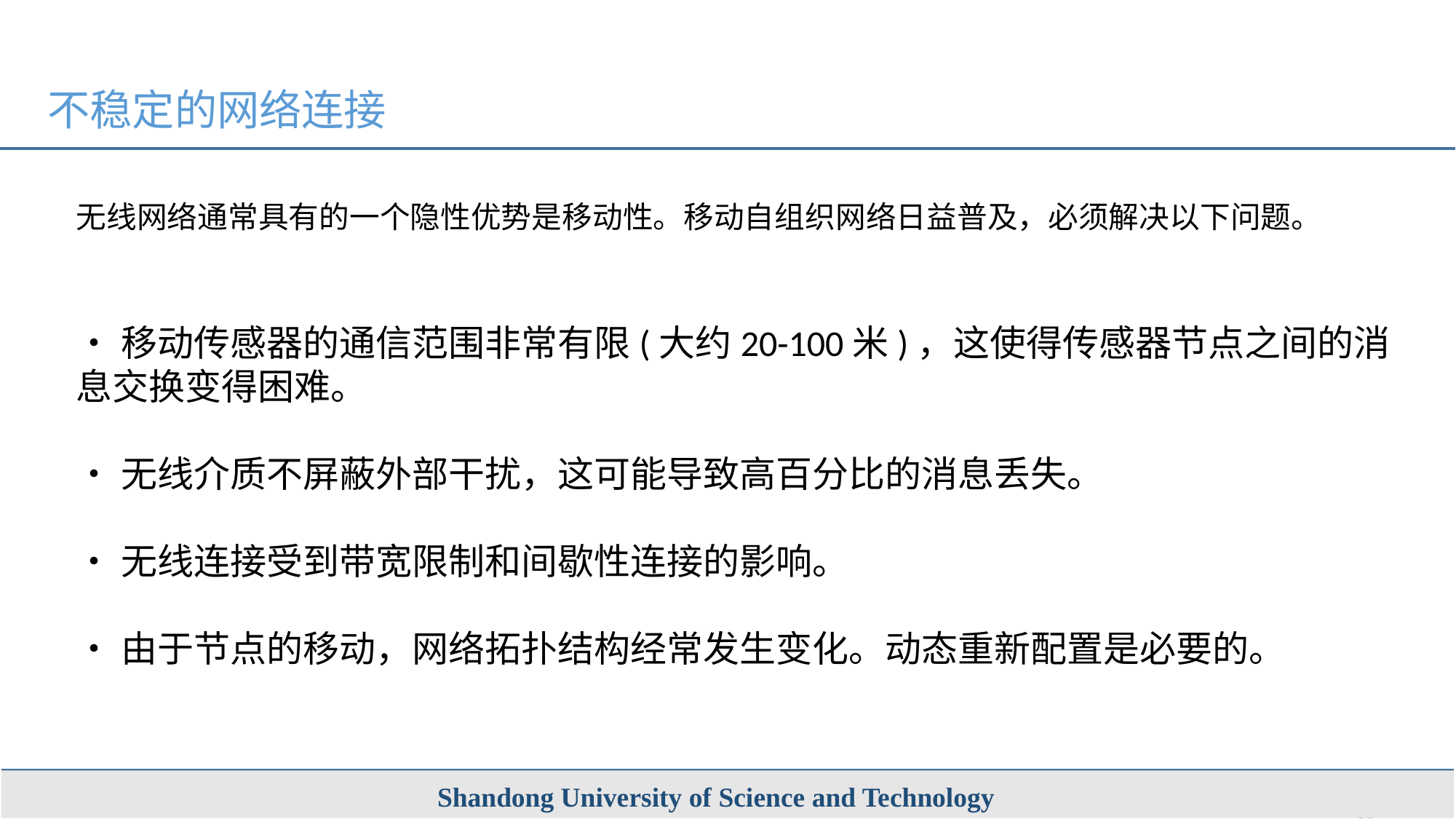

不稳定的网络连接
无线网络通常具有的一个隐性优势是移动性。移动自组织网络日益普及，必须解决以下问题。

•移动传感器的通信范围非常有限(大约20-100米)，这使得传感器节点之间的消息交换变得困难。

•无线介质不屏蔽外部干扰，这可能导致高百分比的消息丢失。

•无线连接受到带宽限制和间歇性连接的影响。

•由于节点的移动，网络拓扑结构经常发生变化。动态重新配置是必要的。
31

Shandong University of Science and Technology
31
31